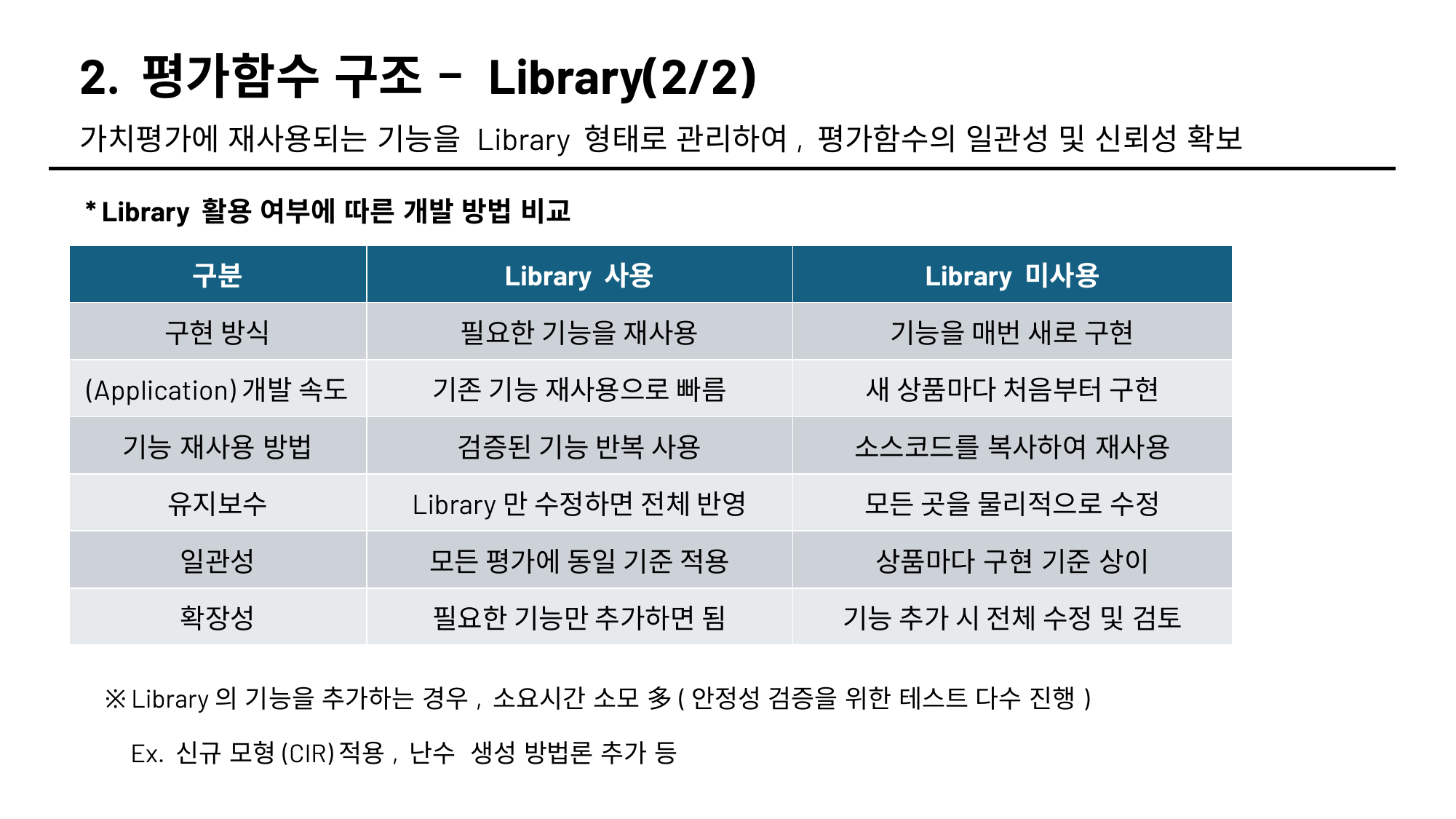

# 2. 평가함수 구조 – Library(2/2)
가치평가에 재사용되는 기능을 Library 형태로 관리하여, 평가함수의 일관성 및 신뢰성 확보
 * Library 활용 여부에 따른 개발 방법 비교
| 구분 | Library 사용 | Library 미사용 |
| --- | --- | --- |
| 구현 방식 | 필요한 기능을 재사용 | 기능을 매번 새로 구현 |
| (Application)개발 속도 | 기존 기능 재사용으로 빠름 | 새 상품마다 처음부터 구현 |
| 기능 재사용 방법 | 검증된 기능 반복 사용 | 소스코드를 복사하여 재사용 |
| 유지보수 | Library만 수정하면 전체 반영 | 모든 곳을 물리적으로 수정 |
| 일관성 | 모든 평가에 동일 기준 적용 | 상품마다 구현 기준 상이 |
| 확장성 | 필요한 기능만 추가하면 됨 | 기능 추가 시 전체 수정 및 검토 |
 ※ Library의 기능을 추가하는 경우, 소요시간 소모 多(안정성 검증을 위한 테스트 다수 진행)
      Ex. 신규 모형(CIR)적용, 난수  생성 방법론 추가 등